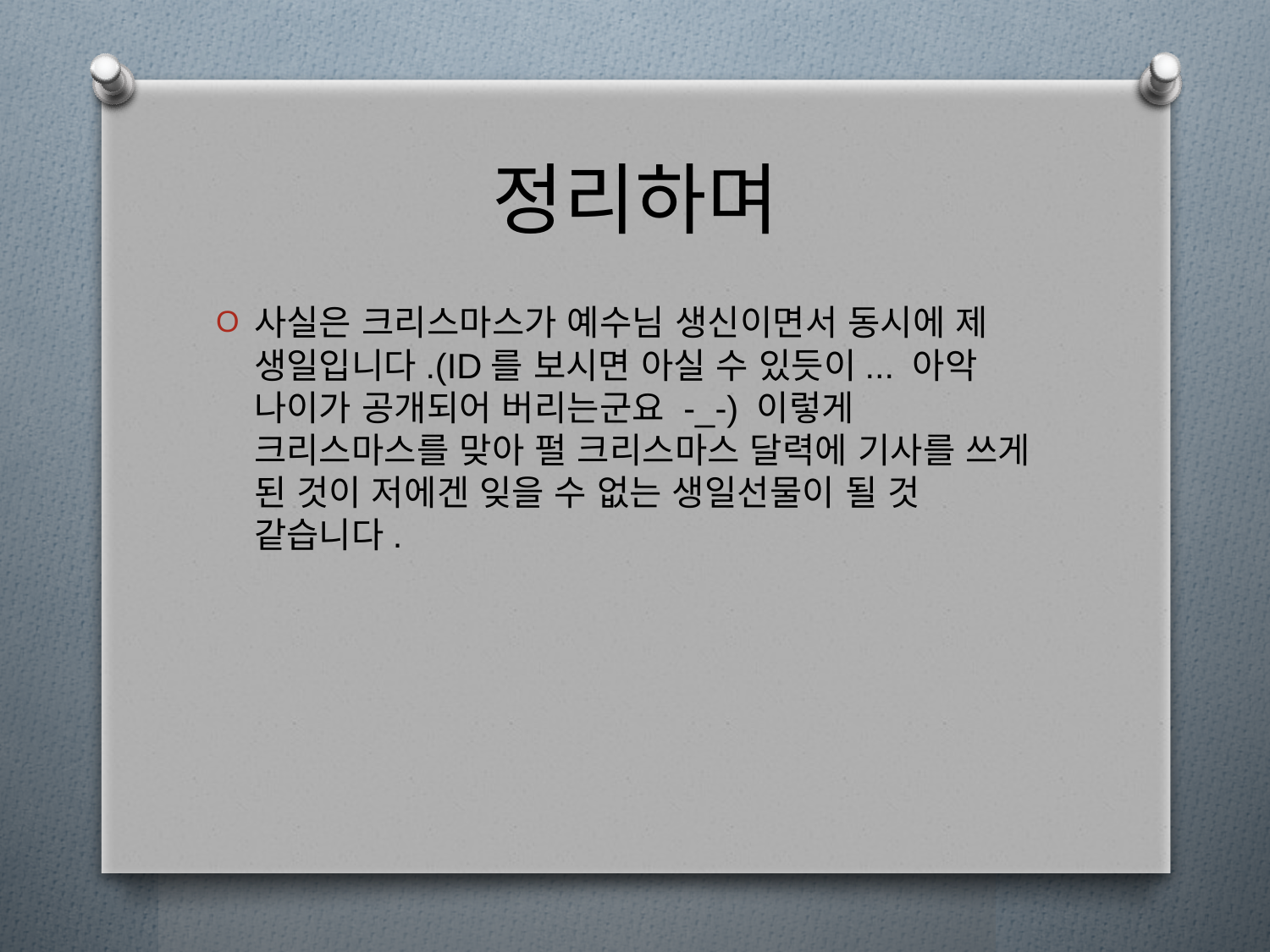

# 정리하며
사실은 크리스마스가 예수님 생신이면서 동시에 제 생일입니다.(ID를 보시면 아실 수 있듯이... 아악 나이가 공개되어 버리는군요 -_-) 이렇게 크리스마스를 맞아 펄 크리스마스 달력에 기사를 쓰게 된 것이 저에겐 잊을 수 없는 생일선물이 될 것 같습니다.